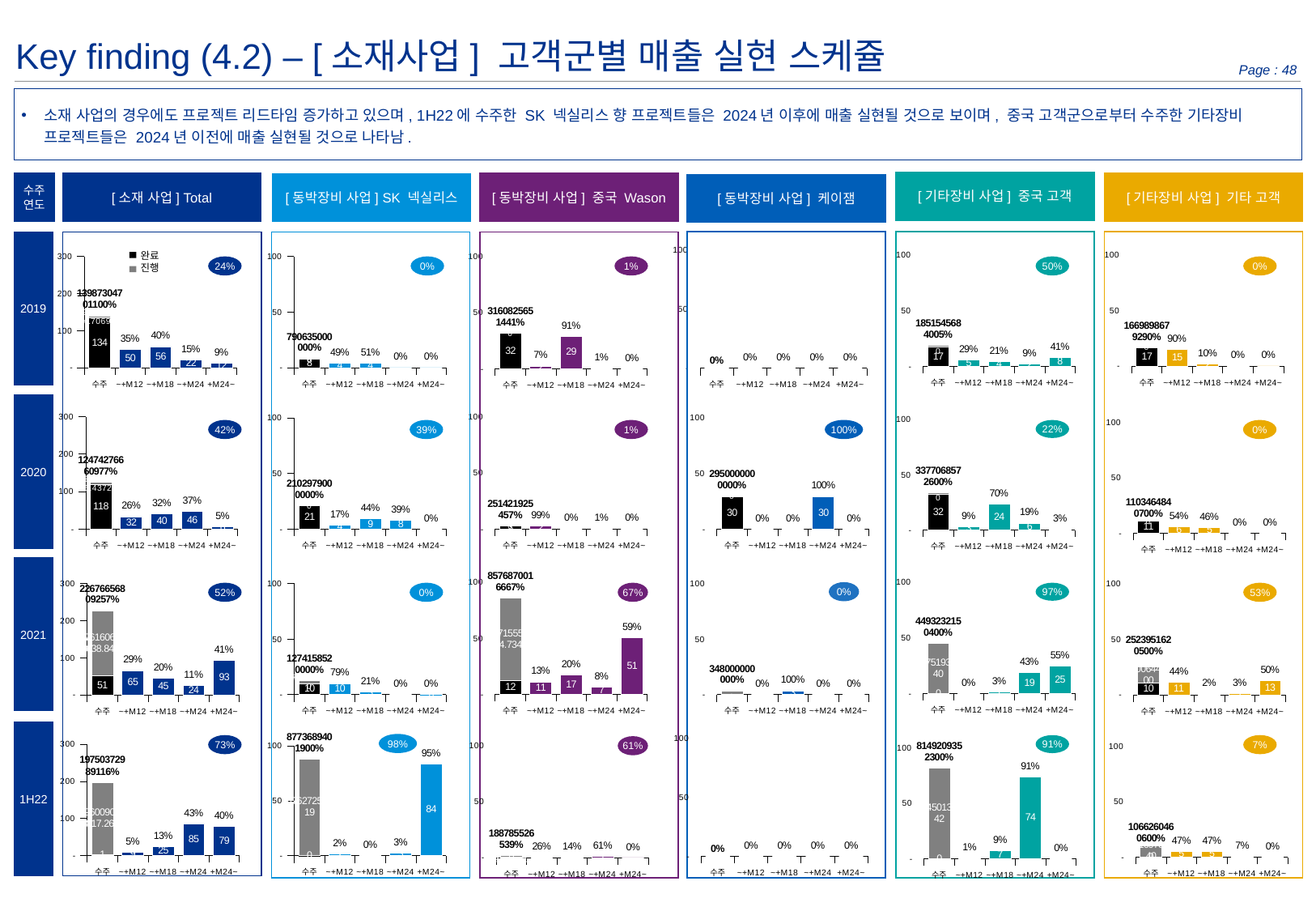

Key finding (4.2) – [소재사업] 고객군별 매출 실현 스케쥴
소재 사업의 경우에도 프로젝트 리드타임 증가하고 있으며, 1H22에 수주한 SK 넥실리스 향 프로젝트들은 2024년 이후에 매출 실현될 것으로 보이며, 중국 고객군으로부터 수주한 기타장비 프로젝트들은 2024년 이전에 매출 실현될 것으로 나타남.
[기타장비 사업] 중국 고객

[기타장비 사업] 기타 고객

수주
연도
[소재 사업] Total
[동박장비 사업] 중국 Wason

[동박장비 사업] SK 넥실리스

[동박장비 사업] 케이잼

2019

### Chart

| Category |  |  |  |  |
|---|---|---|---|---|
| 수주 | None | 0.0 | 0.0 | 0.0 |
| ~+M12 | None | 0.0 | None | 0.0 |
| ~+M18 | None | 0.0 | None | 0.0 |
| ~+M24 | None | 0.0 | None | 0.0 |
| +M24~ | None | 0.0 | None | 0.0 |

### Chart

| Category |  |  |  |  |
|---|---|---|---|---|
| 수주 | None | 16698986792.9 | 0.0 | 16698986792.9 |
| ~+M12 | None | 15087926709.9 | None | 0.9035234830124553 |
| ~+M18 | None | 1610641767.0 | None | 0.09645146660543534 |
| ~+M24 | None | 7300000.0 | None | 0.00043715227100507564 |
| +M24~ | None | 0.0 | None | 0.0 |

### Chart

| Category |  |  |  |  |
|---|---|---|---|---|
| 수주 | None | 17007456840.047 | 1508000000.0 | 18515456840.047 |
| ~+M12 | None | 5376245137.047 | None | 0.29036524367137095 |
| ~+M18 | None | 3825051877.000001 | None | 0.20658695651121137 |
| ~+M24 | None | 1669749745.0 | None | 0.0901813959776842 |
| +M24~ | None | 7644410081.0 | None | 0.41286640383973344 |
완료

진행

### Chart

| Category |  |  |  |  |
|---|---|---|---|---|
| 수주 | None | 133895894846.29004 | 5977152164.706943 | 139873047010.99698 |
| ~+M12 | None | 49648122943.70034 | None | 0.35495132196410184 |
| ~+M18 | None | 56443493985.99998 | None | 0.40353374143313203 |
| ~+M24 | None | 21676449519.58973 | None | 0.15497231227032254 |
| +M24~ | None | 12104980561.706944 | None | 0.08654262433244367 |

### Chart

| Category |  |  |  |  |
|---|---|---|---|---|
| 수주 | None | 7906350000.0 | 0.0 | 7906350000.0 |
| ~+M12 | None | 3885150000.0 | None | 0.4913961562541501 |
| ~+M18 | None | 4028000000.0 | None | 0.5094639119189006 |
| ~+M24 | None | 0.0 | None | 0.0 |
| +M24~ | None | 0.0 | None | 0.0 |

### Chart

| Category |  |  |  |  |
|---|---|---|---|---|
| 수주 | None | 31608256514.410076 | 0.0 | 31608256514.410076 |
| ~+M12 | None | 2337979176.460682 | None | 0.07396735645304595 |
| ~+M18 | None | 28913199999.999996 | None | 0.9147356794835737 |
| ~+M24 | None | 357077337.94939804 | None | 0.011296964063380337 |
| +M24~ | None | 0.0 | None | 0.0 |
24%
0%
1%
50%
0%
2020

### Chart

| Category |  |  |  |  |
|---|---|---|---|---|
| 수주 | None | 118175334613.33409 | 6567431996.437268 | 124742766609.77136 |
| ~+M12 | None | 32434206610.214813 | None | 0.2600087162703202 |
| ~+M18 | None | 39898316882.999985 | None | 0.31984473302418054 |
| ~+M24 | None | 46333098238.11929 | None | 0.37142913771554853 |
| +M24~ | None | 6077144878.437268 | None | 0.048717412989950734 |

### Chart

| Category |  |  |  |  |
|---|---|---|---|---|
| 수주 | None | 2514219254.574657 | 0.0 | 2514219254.574657 |
| ~+M12 | None | 2499766028.4894013 | None | 0.9942514058553336 |
| ~+M18 | None | 0.0 | None | 0.0 |
| ~+M24 | None | 14453226.085255623 | None | 0.005748594144666491 |
| +M24~ | None | 0.0 | None | 0.0 |

### Chart

| Category |  |  |  |  |
|---|---|---|---|---|
| 수주 | None | 21029790000.0 | 0.0 | 21029790000.0 |
| ~+M12 | None | 3548990000.0 | None | 0.168760125517183 |
| ~+M18 | None | 9274000000.0 | None | 0.44099346688673546 |
| ~+M24 | None | 8206800000.0 | None | 0.39024640759608153 |
| +M24~ | None | 0.0 | None | 0.0 |

### Chart

| Category |  |  |  |  |
|---|---|---|---|---|
| 수주 | None | 29500000000.0 | 0.0 | 29500000000.0 |
| ~+M12 | None | 0.0 | None | 0.0 |
| ~+M18 | None | 0.0 | None | 0.0 |
| ~+M24 | None | 29500000000.0 | None | 1.0 |
| +M24~ | None | 0.0 | None | 0.0 |

### Chart

| Category |  |  |  |  |
|---|---|---|---|---|
| 수주 | None | 32249295726.0 | 1521390000.0 | 33770685726.0 |
| ~+M12 | None | 2910467870.0 | None | 0.08618326241919438 |
| ~+M18 | None | 23518833913.0 | None | 0.6964274905111828 |
| ~+M24 | None | 6314553903.0 | None | 0.18698328941951078 |
| +M24~ | None | 1026830040.0 | None | 0.030405957650112066 |

### Chart

| Category |  |  |  |  |
|---|---|---|---|---|
| 수주 | None | 11034648407.0 | 0.0 | 11034648407.0 |
| ~+M12 | None | 5956233886.0 | None | 0.5397755928699614 |
| ~+M18 | None | 5077941679.0 | None | 0.46018155646705783 |
| ~+M24 | None | 0.0 | None | 0.0 |
| +M24~ | None | 472842.0 | None | 4.285066298080194e-05 |
42%
39%
1%
100%
22%
0%
2021

### Chart

| Category |  |  |  |  |
|---|---|---|---|---|
| 수주 | None | 12053149531.931025 | 73715550634.73415 | 85768700166.66518 |
| ~+M12 | None | 11177200268.047115 | None | 0.13031793936864675 |
| ~+M18 | None | 17497788000.0 | None | 0.20401134640024174 |
| ~+M24 | None | 6562131898.618038 | None | 0.07650963446882775 |
| +M24~ | None | 50531580000.0 | None | 0.5891610797622835 |

### Chart

| Category |  |  |  |  |
|---|---|---|---|---|
| 수주 | None | 180387764.0 | 44751933740.0 | 44932321504.0 |
| ~+M12 | None | 132877394.0 | None | 0.002957278625992447 |
| ~+M18 | None | 1150720900.0 | None | 0.025610092278396068 |
| ~+M24 | None | 19103963240.0 | None | 0.4251719608633912 |
| +M24~ | None | 24544759970.0 | None | 0.5462606682322203 |

### Chart

| Category |  |  |  |  |
|---|---|---|---|---|
| 수주 | None | 10009148500.0 | 2732436700.0 | 12741585200.0 |
| ~+M12 | None | 10112148500.0 | None | 0.7936334719168224 |
| ~+M18 | None | 2628451700.0 | None | 0.2062892221605205 |
| ~+M24 | None | 0.0 | None | 0.0 |
| +M24~ | None | 985000.0 | None | 7.730592265709608e-05 |

### Chart

| Category |  |  |  |  |
|---|---|---|---|---|
| 수주 | None | 0.0 | 3480000000.0 | 3480000000.0 |
| ~+M12 | None | 0.0 | None | 0.0 |
| ~+M18 | None | 3480000000.0 | None | 1.0 |
| ~+M24 | None | 0.0 | None | 0.0 |
| +M24~ | None | 0.0 | None | 0.0 |

### Chart

| Category |  |  |  |  |
|---|---|---|---|---|
| 수주 | None | 50605883453.725105 | 176160684638.8438 | 226766568092.5689 |
| ~+M12 | None | 65081291114.944275 | None | 0.286996851706894 |
| ~+M18 | None | 44644168900.0 | None | 0.19687279864717844 |
| ~+M24 | None | 24452101351.418518 | None | 0.107829392829356 |
| +M24~ | None | 92589006726.20612 | None | 0.4083009568165716 |

### Chart

| Category |  |  |  |  |
|---|---|---|---|---|
| 수주 | None | 10233074005.0 | 15006442200.0 | 25239516205.0 |
| ~+M12 | None | 11152674005.0 | None | 0.4418735254042085 |
| ~+M18 | None | 611247200.0 | None | 0.024217865153806344 |
| ~+M24 | None | 880400000.0 | None | 0.034881809653133956 |
| +M24~ | None | 12595195000.0 | None | 0.49902679978885117 |
0%
52%
0%
67%
97%
53%
1H22

### Chart

| Category |  |  |  |  |
|---|---|---|---|---|
| 수주 | None | 0.0 | 0.0 | 0.0 |
| ~+M12 | None | 0.0 | None | 0.0 |
| ~+M18 | None | 0.0 | None | 0.0 |
| ~+M24 | None | 0.0 | None | 0.0 |
| +M24~ | None | 0.0 | None | 0.0 |

### Chart

| Category |  |  |  |  |
|---|---|---|---|---|
| 수주 | None | 1494669073.894549 | 196009060817.26263 | 197503729891.1572 |
| ~+M12 | None | 9017759167.894548 | None | 0.045658677802511205 |
| ~+M18 | None | 24859469736.326958 | None | 0.12586835575220184 |
| ~+M24 | None | 84942692408.10426 | None | 0.4300814594990967 |
| +M24~ | None | 78683808578.83136 | None | 0.39839150694618986 |

### Chart

| Category |  |  |  |  |
|---|---|---|---|---|
| 수주 | None | 109639300.0 | 87627254719.0 | 87736894019.0 |
| ~+M12 | None | 1642522019.0 | None | 0.018720995738056342 |
| ~+M18 | None | 0.0 | None | 0.0 |
| ~+M24 | None | 2540512000.0 | None | 0.02895602845765016 |
| +M24~ | None | 83553860000.0 | None | 0.9523229758042935 |

### Chart

| Category |  |  |  |  |
|---|---|---|---|---|
| 수주 | None | 482314130.8945487 | 1405541134.500331 | 1887855265.3948796 |
| ~+M12 | None | 482314130.8945487 | None | 0.2554825784240742 |
| ~+M18 | None | 259944788.2553752 | None | 0.13769317649518167 |
| ~+M24 | None | 1145596346.2449558 | None | 0.6068242450807442 |
| +M24~ | None | 0.0 | None | 0.0 |

### Chart

| Category |  |  |  |  |
|---|---|---|---|---|
| 수주 | None | 492848166.0 | 10169756440.0 | 10662604606.0 |
| ~+M12 | None | 4968480606.0 | None | 0.465972507618276 |
| ~+M18 | None | 5000624000.0 | None | 0.46898709881693235 |
| ~+M24 | None | 693500000.0 | None | 0.06504039356479163 |
| +M24~ | None | 0.0 | None | 0.0 |
98%
73%
91%
7%

### Chart

| Category |  |  |  |  |
|---|---|---|---|---|
| 수주 | None | 41962481.0 | 81450131042.0 | 81492093523.0 |
| ~+M12 | None | 547894726.0 | None | 0.006723286914274259 |
| ~+M18 | None | 7192492898.0 | None | 0.08826000888012553 |
| ~+M24 | None | 73751705899.0 | None | 0.9050167042056002 |
| +M24~ | None | 0.0 | None | 0.0 |
61%